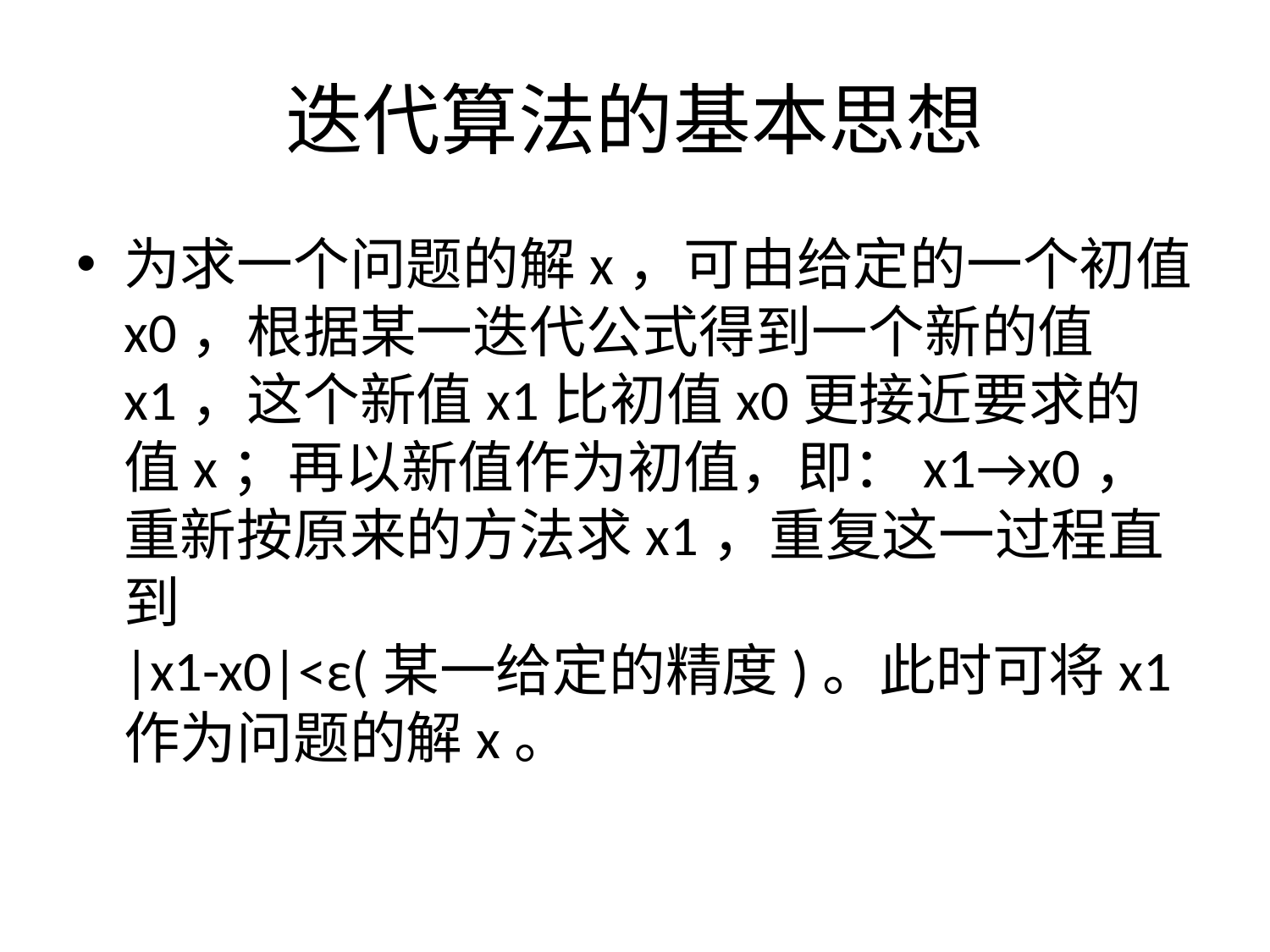

# 迭代算法的基本思想
为求一个问题的解x，可由给定的一个初值x0，根据某一迭代公式得到一个新的值x1，这个新值x1比初值x0更接近要求的值x；再以新值作为初值，即：x1→x0，重新按原来的方法求x1，重复这一过程直到
|x1-x0|<ε(某一给定的精度)。此时可将x1作为问题的解x。